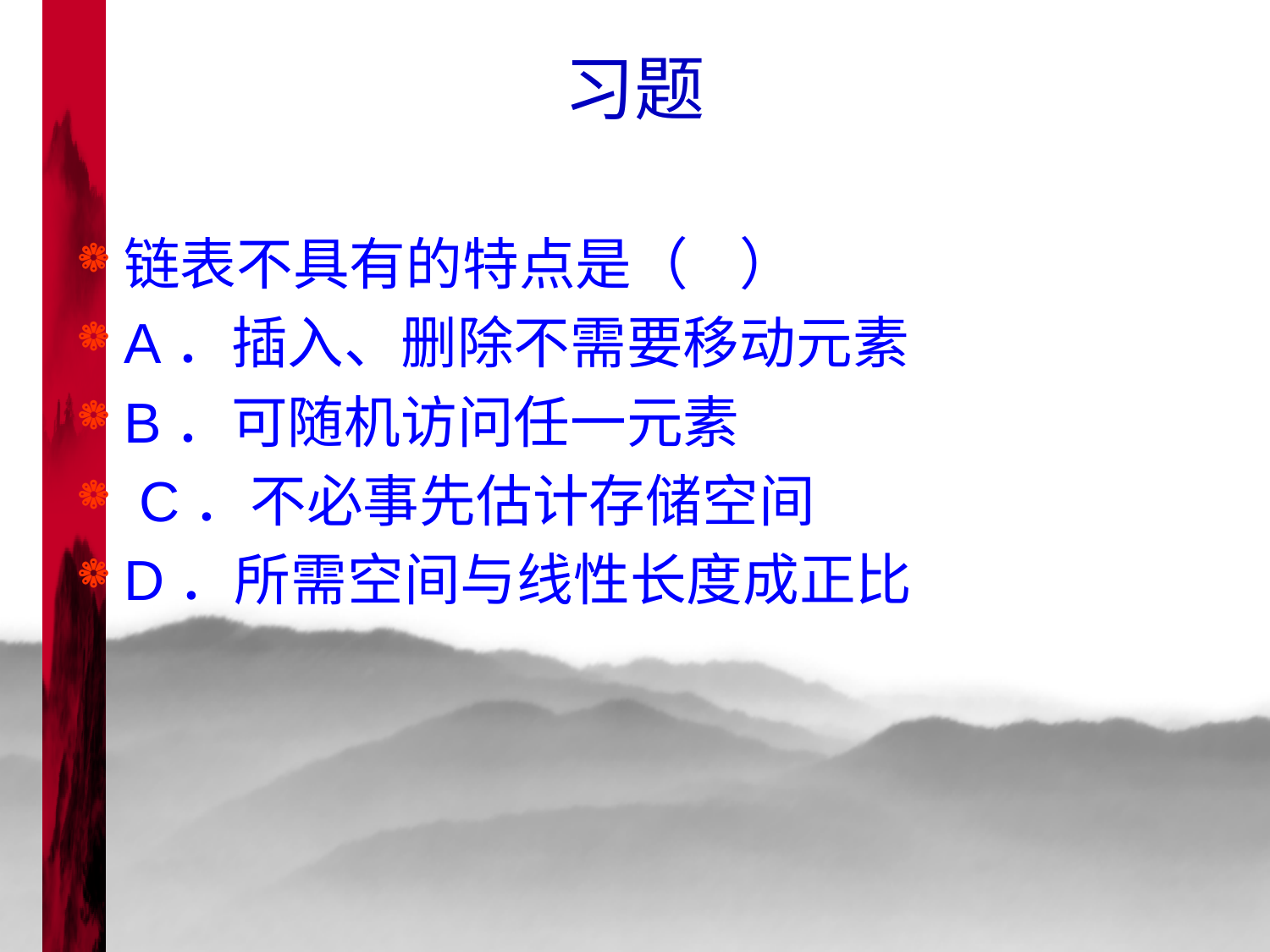

# 习题
链表不具有的特点是（    ）
A．插入、删除不需要移动元素
B．可随机访问任一元素
 C．不必事先估计存储空间
D．所需空间与线性长度成正比